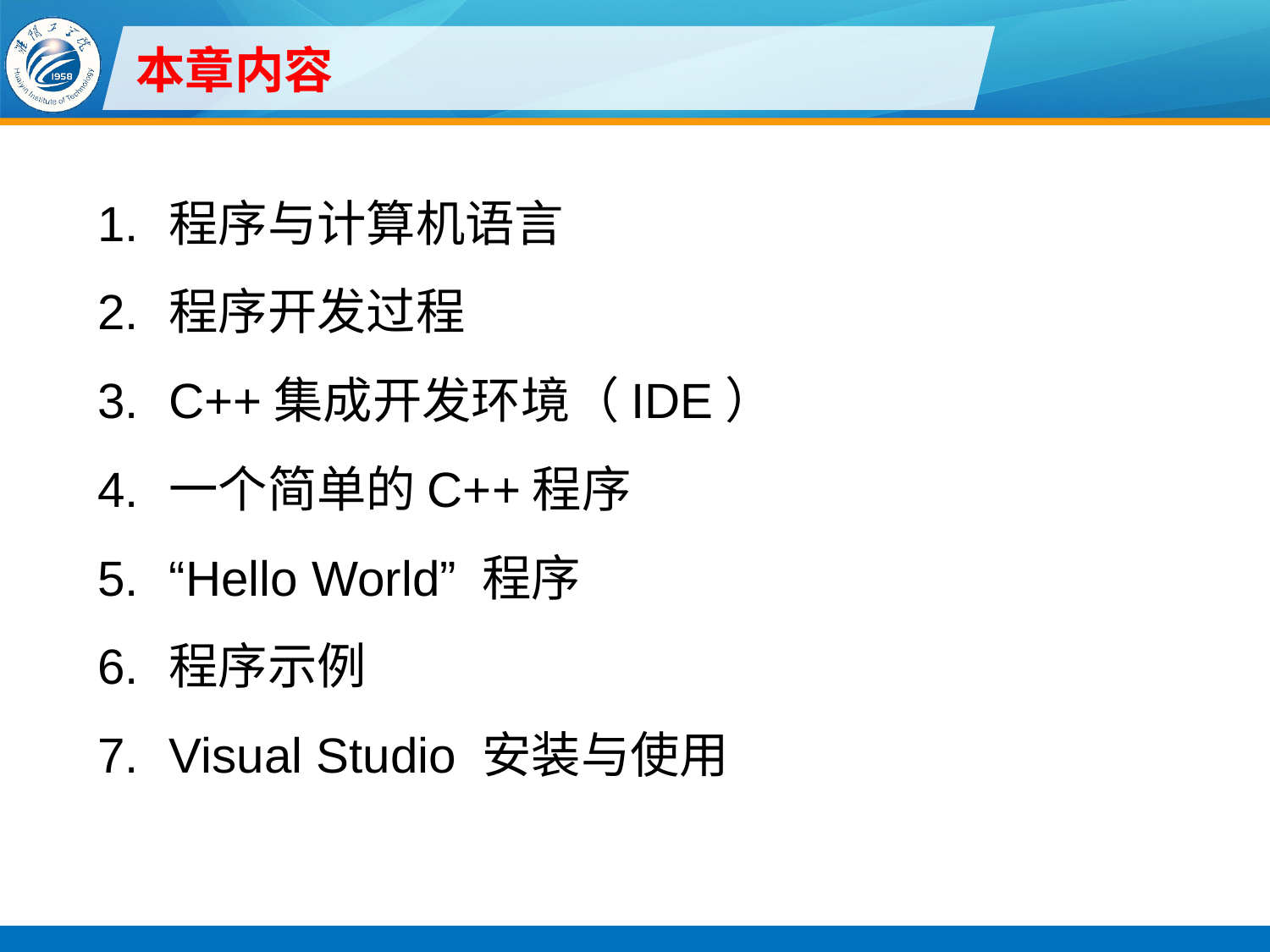

# 本章内容
程序与计算机语言
程序开发过程
C++集成开发环境（IDE）
一个简单的C++程序
“Hello World” 程序
程序示例
Visual Studio 安装与使用